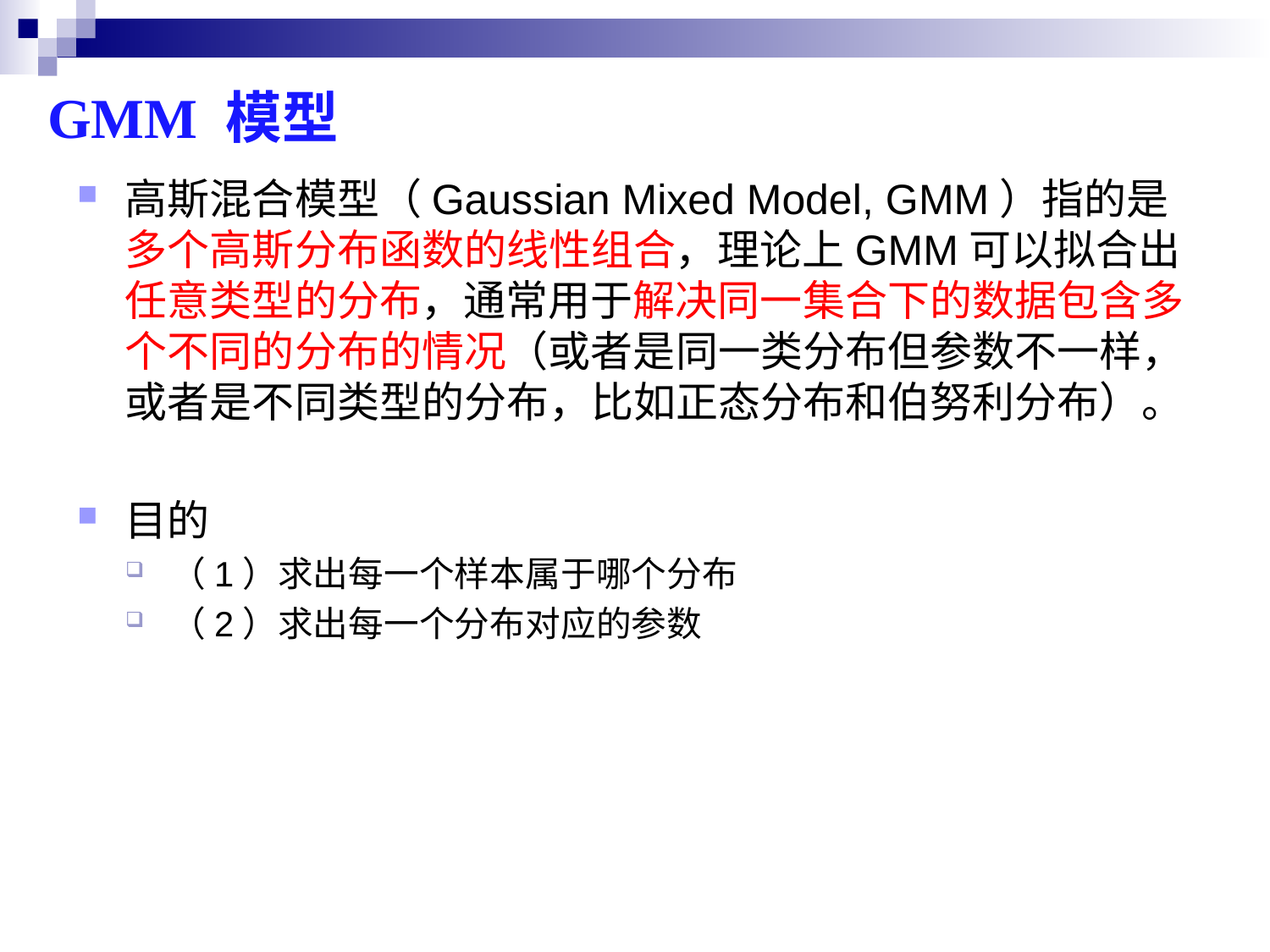

GMM 模型
高斯混合模型（Gaussian Mixed Model, GMM）指的是多个高斯分布函数的线性组合，理论上GMM可以拟合出任意类型的分布，通常用于解决同一集合下的数据包含多个不同的分布的情况（或者是同一类分布但参数不一样，或者是不同类型的分布，比如正态分布和伯努利分布）。

目的
（1）求出每一个样本属于哪个分布
（2）求出每一个分布对应的参数